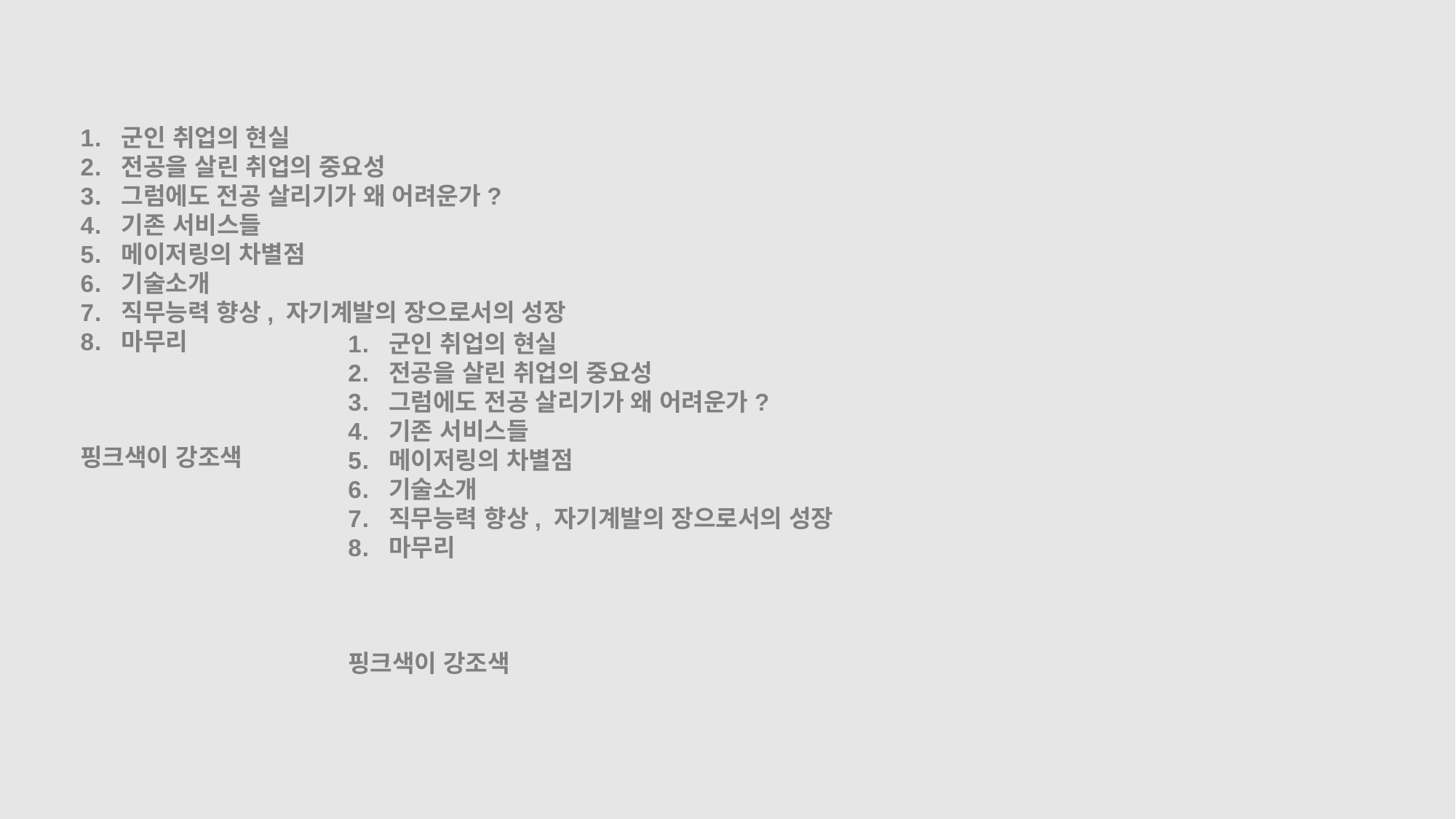

군인 취업의 현실
전공을 살린 취업의 중요성
그럼에도 전공 살리기가 왜 어려운가?
기존 서비스들
메이저링의 차별점
기술소개
직무능력 향상, 자기계발의 장으로서의 성장
마무리

핑크색이 강조색
군인 취업의 현실
전공을 살린 취업의 중요성
그럼에도 전공 살리기가 왜 어려운가?
기존 서비스들
메이저링의 차별점
기술소개
직무능력 향상, 자기계발의 장으로서의 성장
마무리

핑크색이 강조색